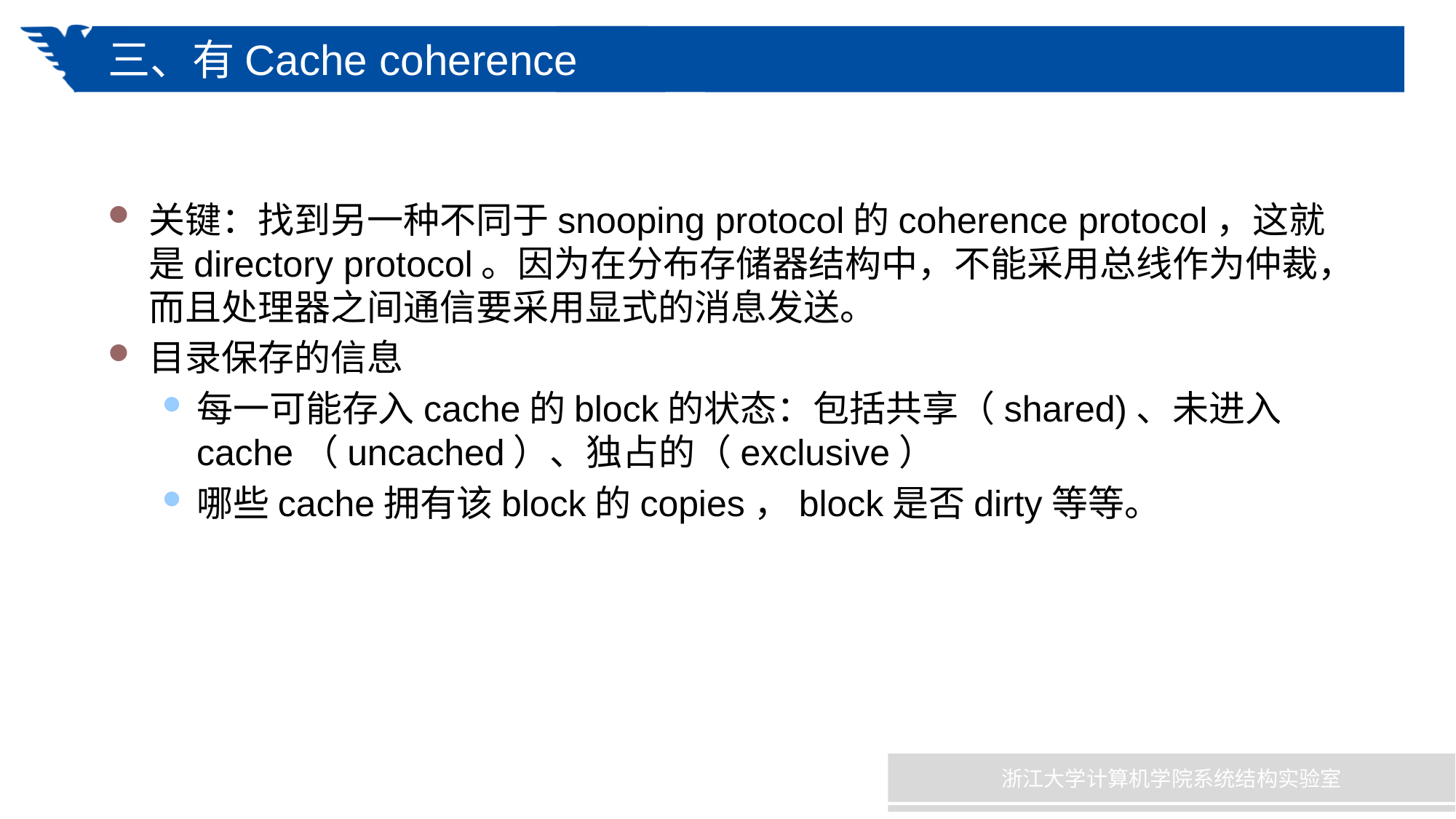

# 三、有Cache coherence
关键：找到另一种不同于snooping protocol的coherence protocol，这就是directory protocol。因为在分布存储器结构中，不能采用总线作为仲裁，而且处理器之间通信要采用显式的消息发送。
目录保存的信息
每一可能存入cache的block的状态：包括共享（shared)、未进入cache（uncached）、独占的（exclusive）
哪些cache拥有该block的copies，block是否dirty等等。